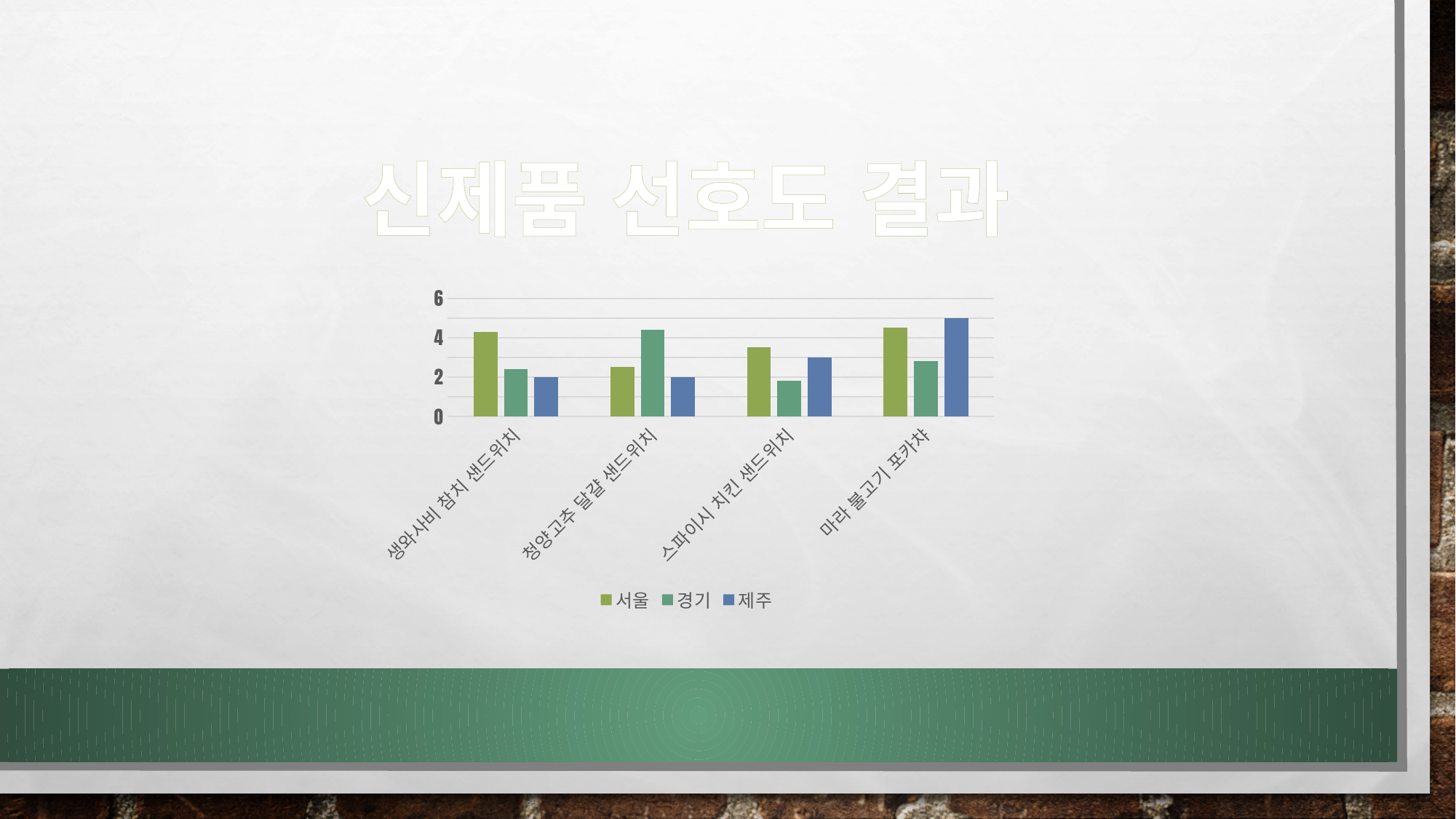

신제품 선호도 결과

### Chart

| Category | 서울 | 경기 | 제주 |
|---|---|---|---|
| 생와사비 참치 샌드위치 | 4.3 | 2.4 | 2.0 |
| 청양고추 달걀 샌드위치 | 2.5 | 4.4 | 2.0 |
| 스파이시 치킨 샌드위치 | 3.5 | 1.8 | 3.0 |
| 마라 불고기 포카챠 | 4.5 | 2.8 | 5.0 |